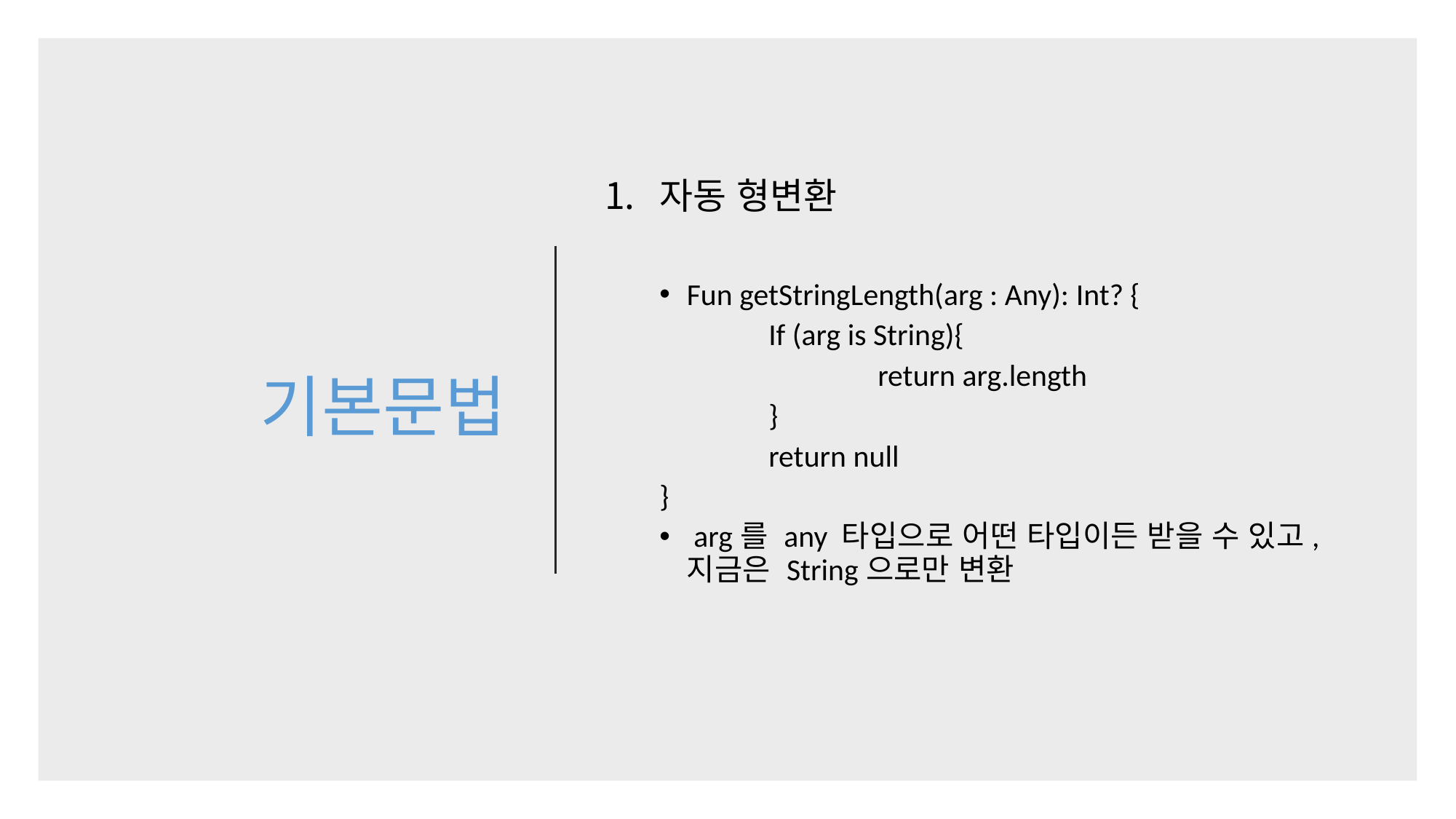

# 기본문법
자동 형변환

Fun getStringLength(arg : Any): Int? {
	If (arg is String){
		return arg.length
	}
	return null
}
 arg를 any 타입으로 어떤 타입이든 받을 수 있고, 지금은 String으로만 변환